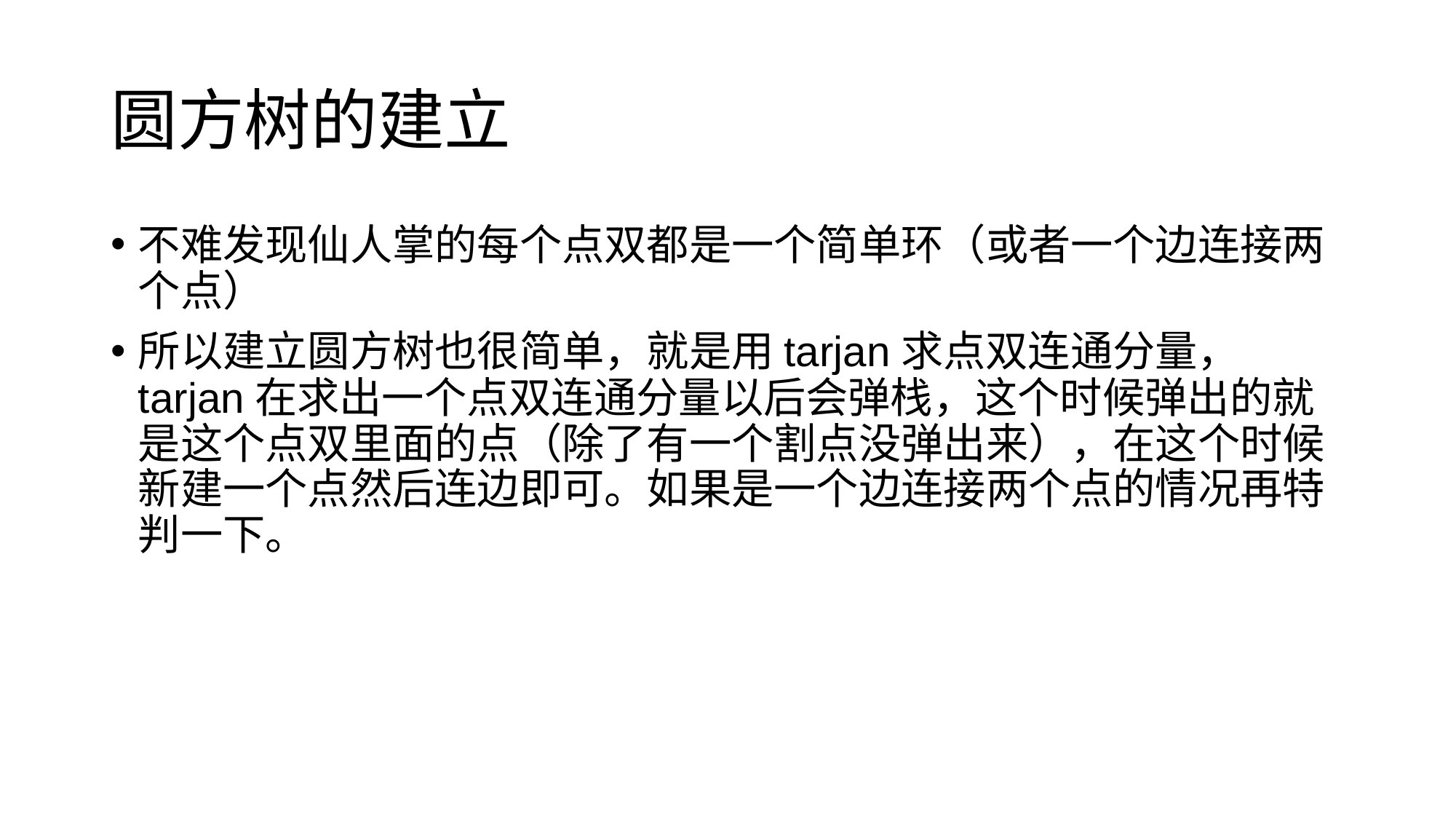

# 圆方树的建立
不难发现仙人掌的每个点双都是一个简单环（或者一个边连接两个点）
所以建立圆方树也很简单，就是用tarjan求点双连通分量， tarjan在求出一个点双连通分量以后会弹栈，这个时候弹出的就是这个点双里面的点（除了有一个割点没弹出来），在这个时候新建一个点然后连边即可。如果是一个边连接两个点的情况再特判一下。